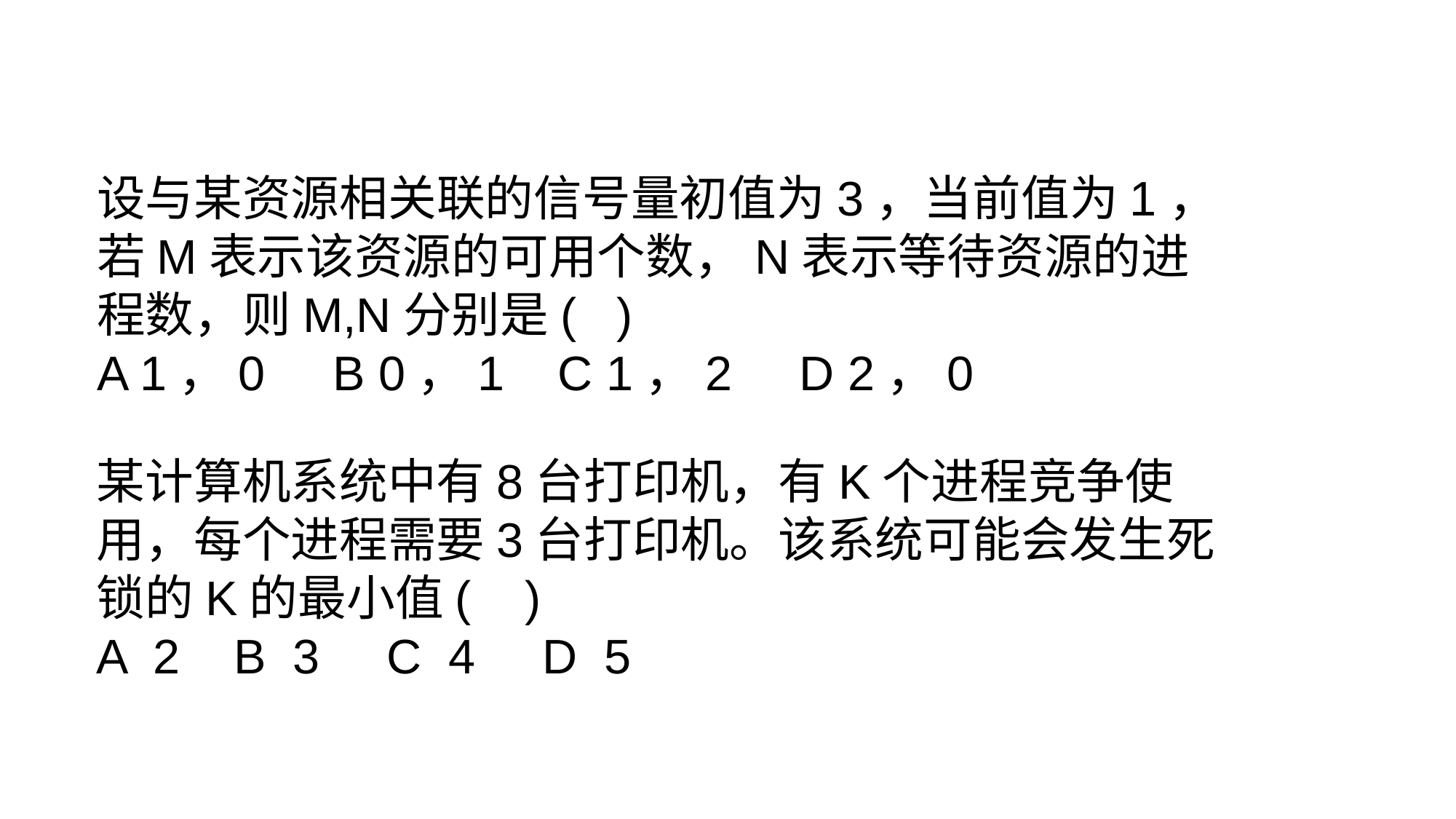

设与某资源相关联的信号量初值为3，当前值为1，若M表示该资源的可用个数，N表示等待资源的进程数，则M,N分别是(   )
A 1，0     B 0，1    C 1，2     D 2，0
某计算机系统中有8台打印机，有K个进程竞争使用，每个进程需要3台打印机。该系统可能会发生死锁的K的最小值(    )
A  2    B  3     C  4     D  5